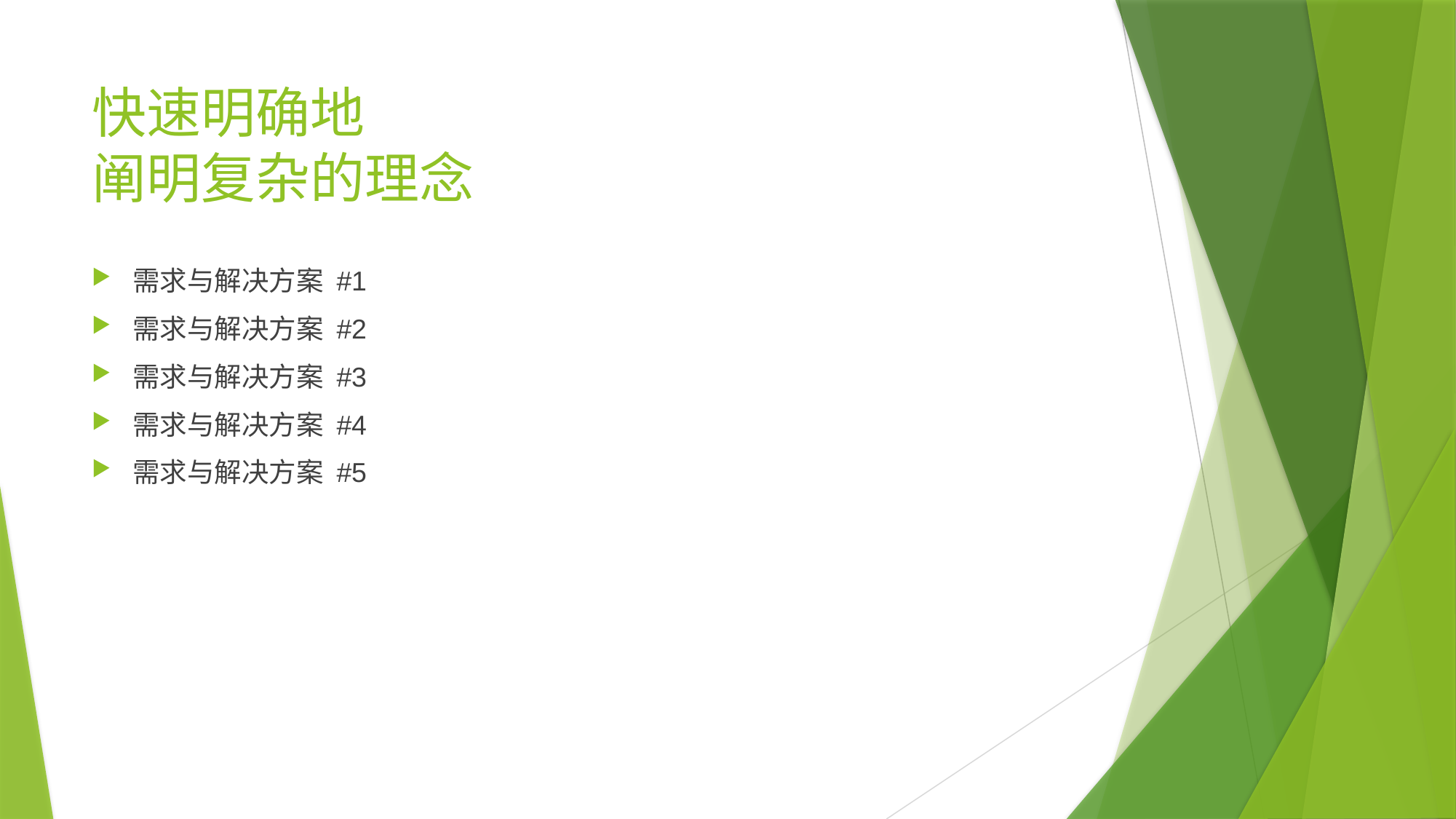

# 快速明确地 阐明复杂的理念
需求与解决方案 #1
需求与解决方案 #2
需求与解决方案 #3
需求与解决方案 #4
需求与解决方案 #5